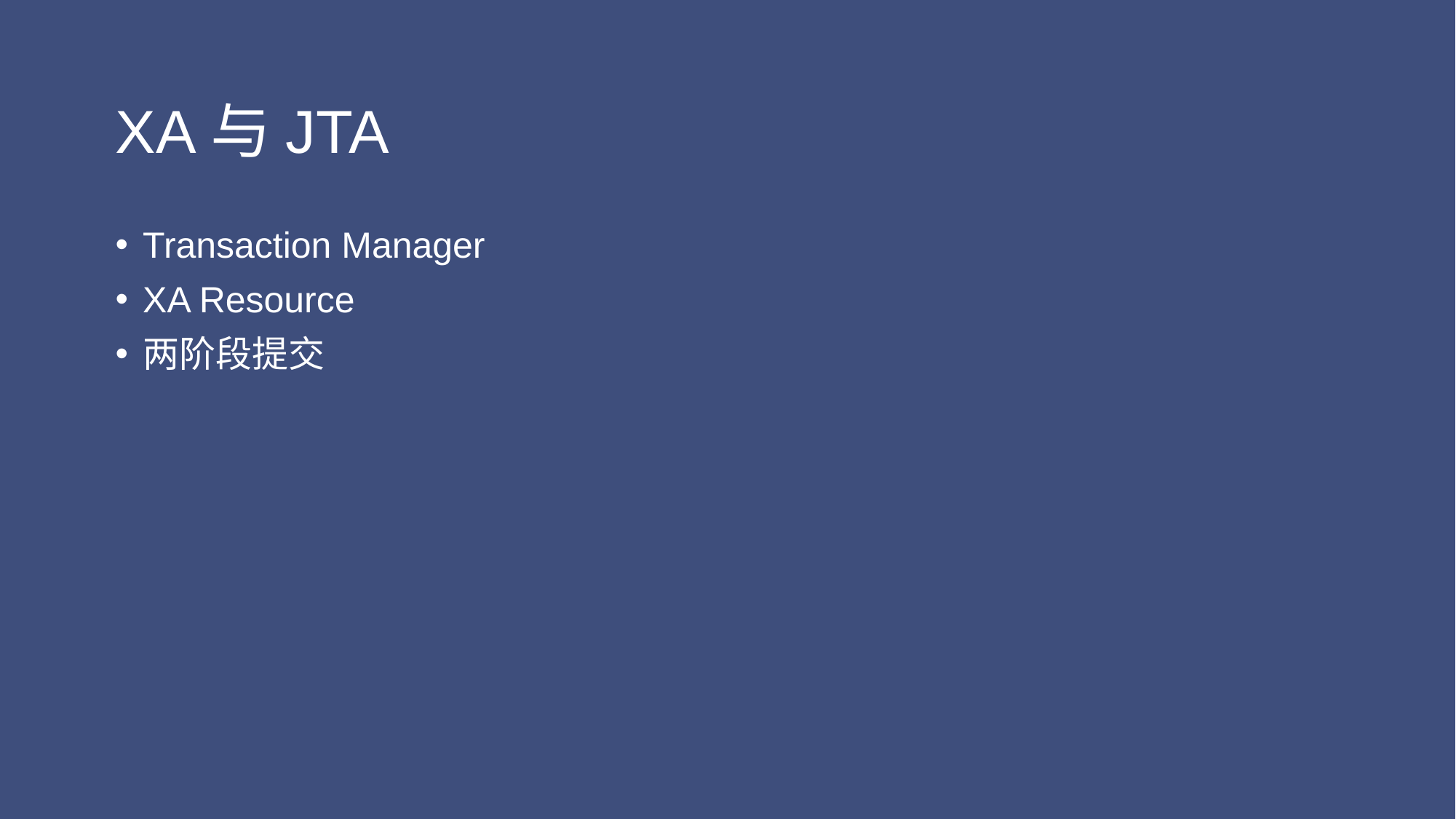

# XA与JTA
Transaction Manager
XA Resource
两阶段提交